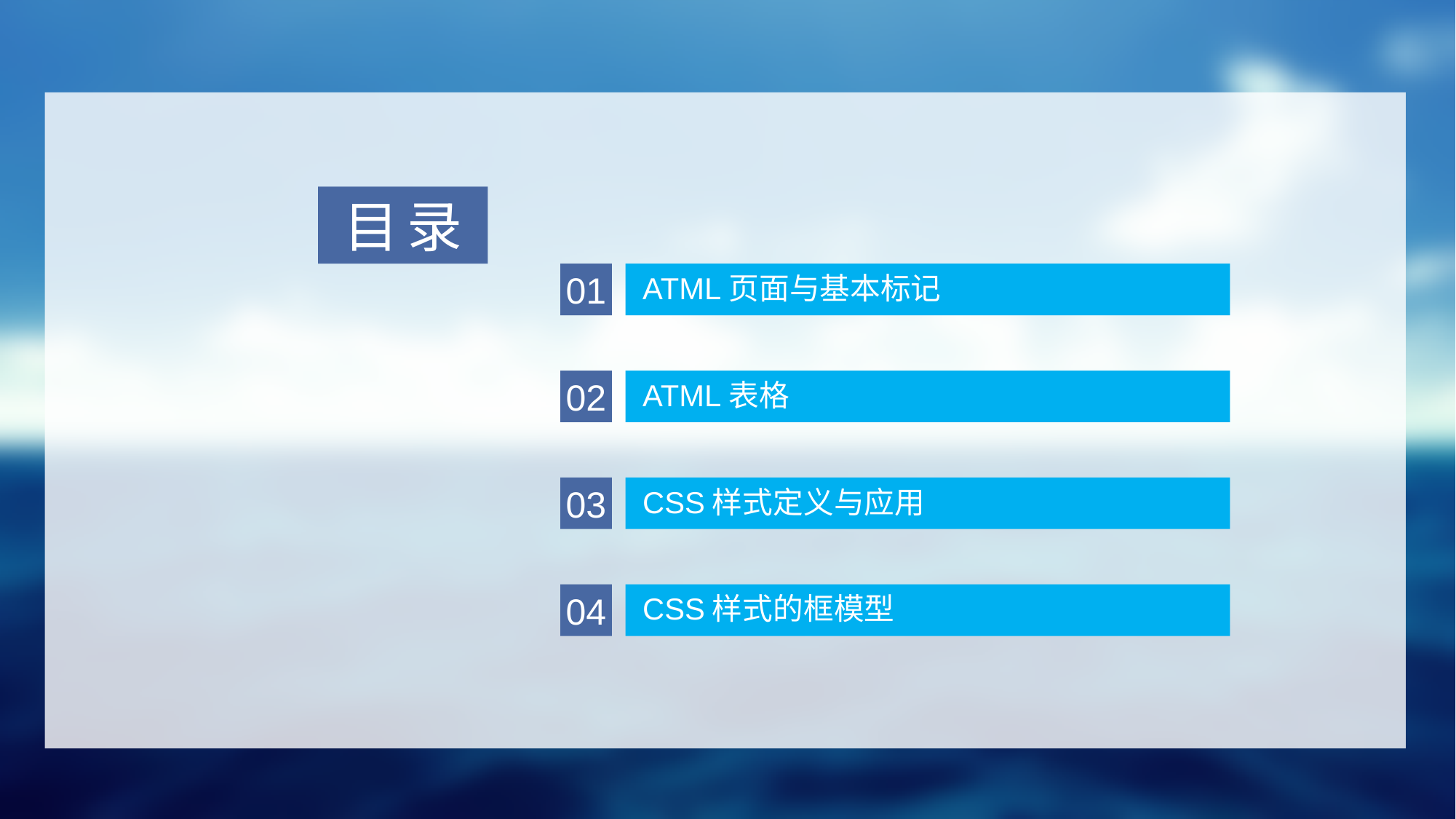

目录
01
ATML页面与基本标记
02
ATML表格
03
CSS样式定义与应用
04
CSS样式的框模型